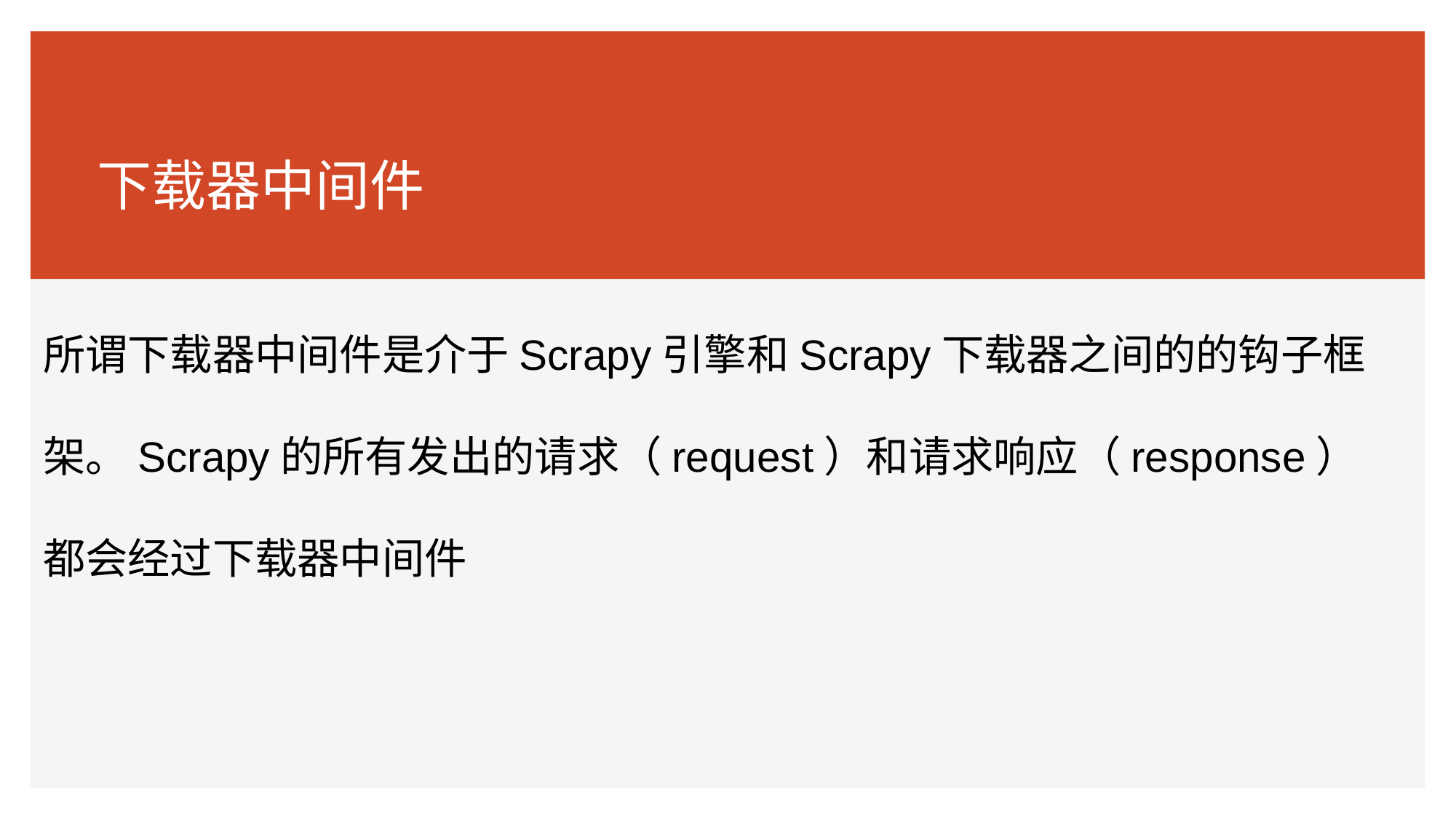

# 下载器中间件
所谓下载器中间件是介于Scrapy引擎和Scrapy下载器之间的的钩子框架。Scrapy的所有发出的请求（request）和请求响应（response）都会经过下载器中间件